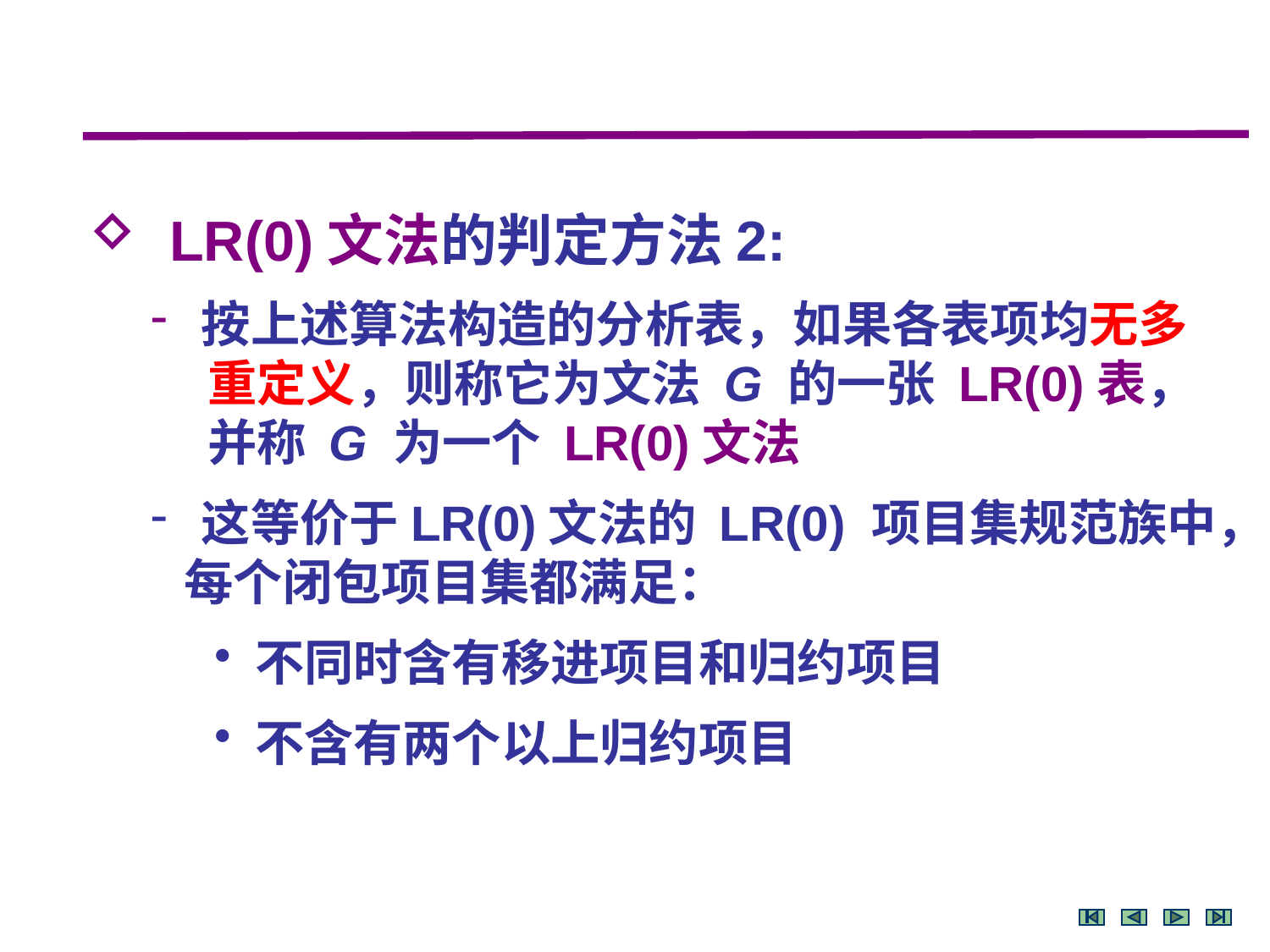

LR(0)文法的判定方法2:

  按上述算法构造的分析表，如果各表项均无多
    重定义，则称它为文法 G 的一张 LR(0)表，
    并称 G 为一个 LR(0)文法

  这等价于LR(0)文法的 LR(0) 项目集规范族中，   每个闭包项目集都满足：

 不同时含有移进项目和归约项目

 不含有两个以上归约项目